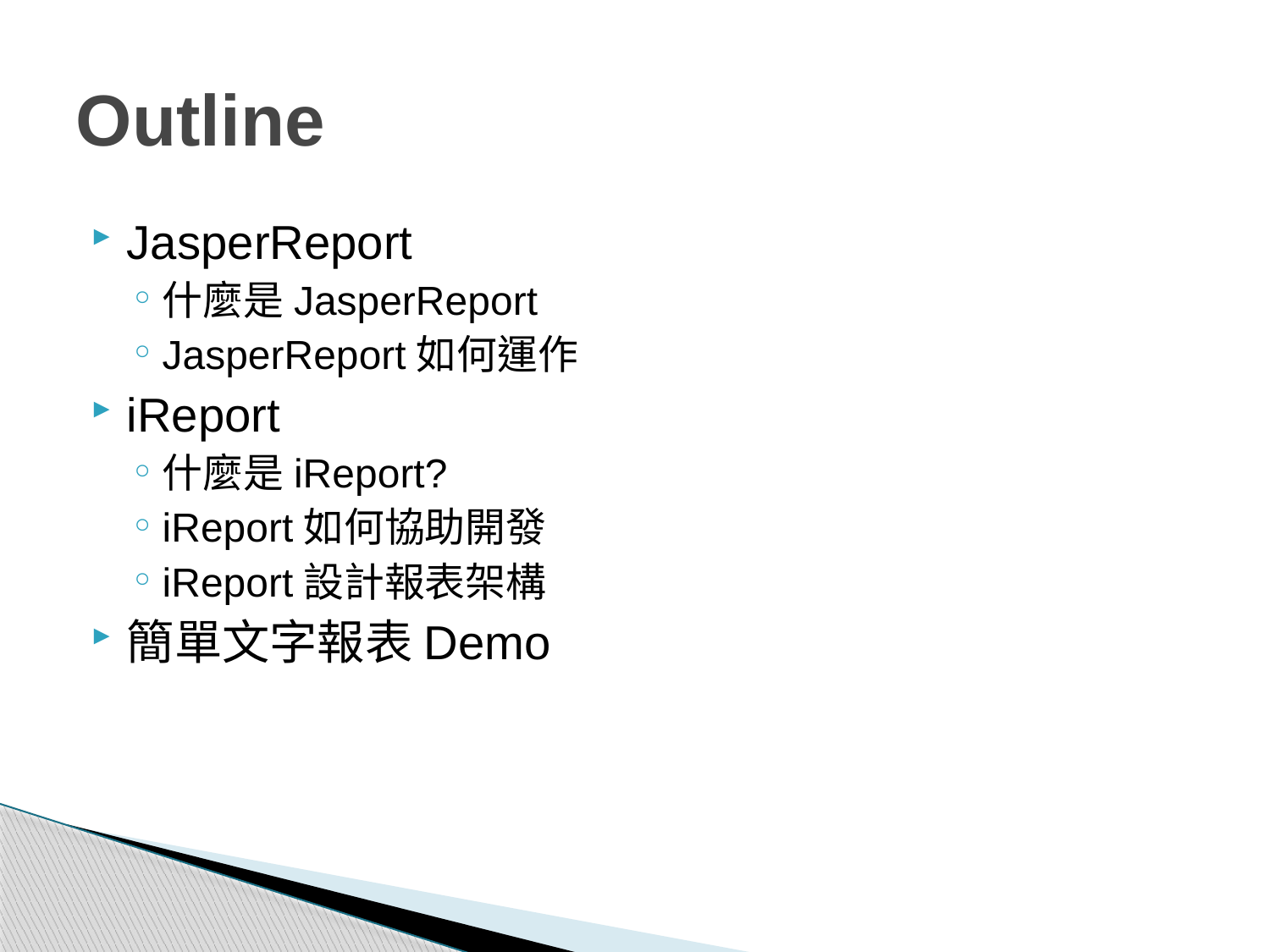

# Outline
JasperReport
什麼是JasperReport
JasperReport如何運作
iReport
什麼是iReport?
iReport如何協助開發
iReport設計報表架構
簡單文字報表Demo